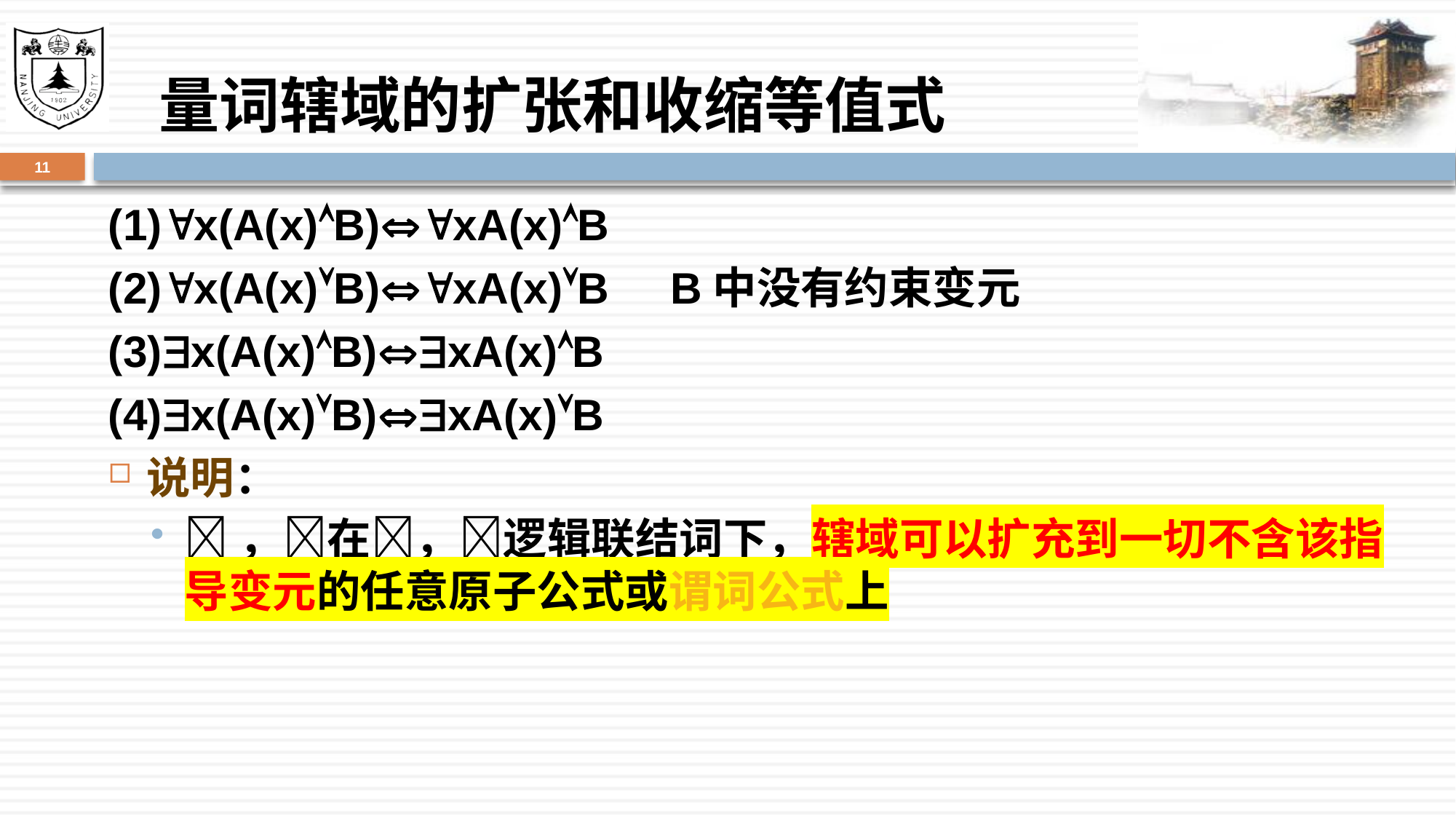

# 量词辖域的扩张和收缩等值式
11
(1)∀x(A(x)∧B)⇔∀xA(x)∧B
(2)∀x(A(x)∨B)⇔∀xA(x)∨B     B中没有约束变元
(3)∃x(A(x)∧B)⇔∃xA(x)∧B
(4)∃x(A(x)∨B)⇔∃xA(x)∨B
说明：
∃，∀在∧，∨逻辑联结词下，辖域可以扩充到一切不含该指导变元的任意原子公式或谓词公式上